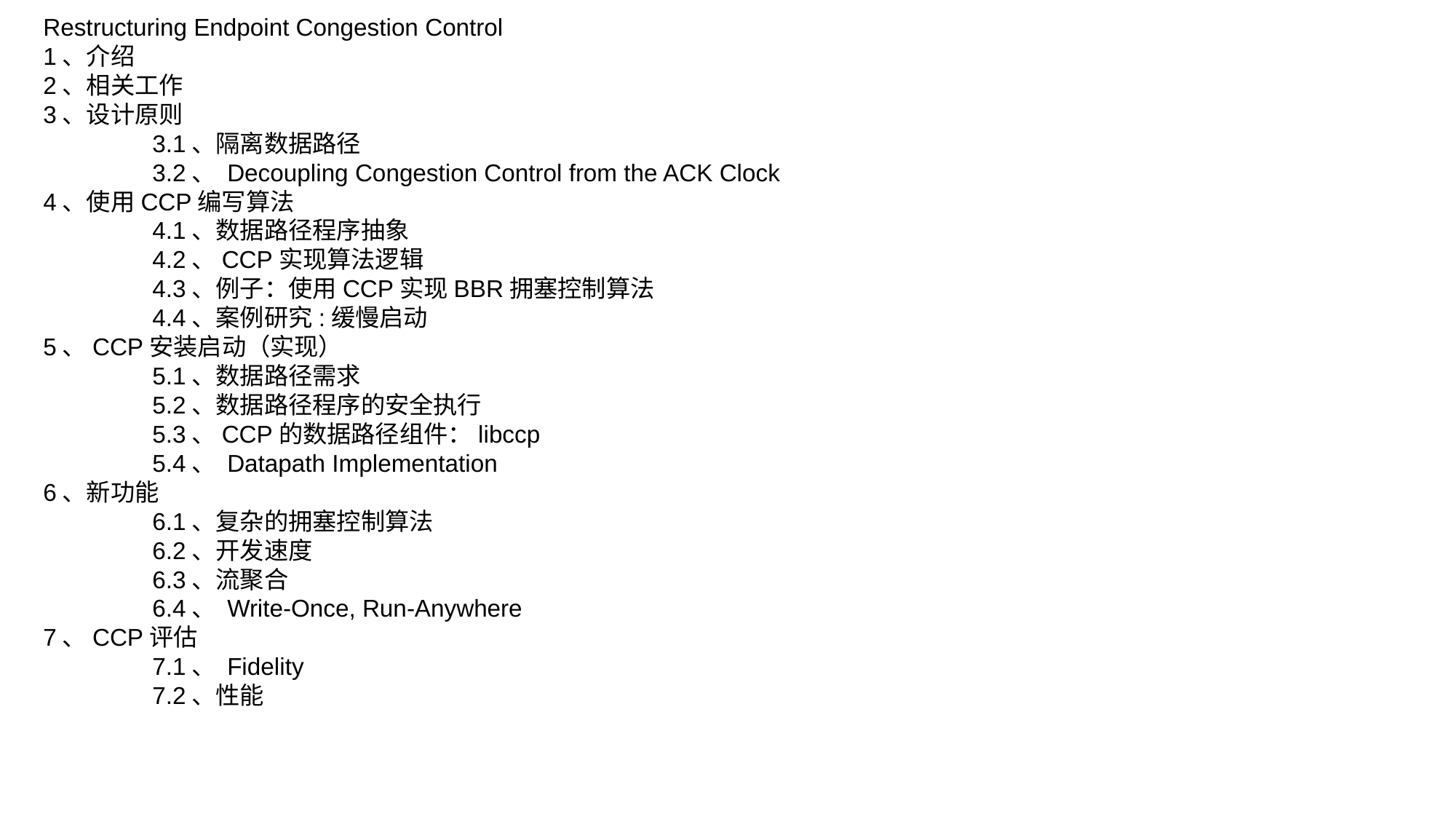

Restructuring Endpoint Congestion Control
1、介绍
2、相关工作
3、设计原则
	3.1、隔离数据路径
	3.2、 Decoupling Congestion Control from the ACK Clock
4、使用CCP编写算法
	4.1、数据路径程序抽象
	4.2、CCP实现算法逻辑
	4.3、例子：使用CCP实现BBR拥塞控制算法
	4.4、案例研究:缓慢启动
5、CCP安装启动（实现）
	5.1、数据路径需求
	5.2、数据路径程序的安全执行
	5.3、CCP的数据路径组件：libccp
	5.4、 Datapath Implementation
6、新功能
	6.1、复杂的拥塞控制算法
	6.2、开发速度
	6.3、流聚合
	6.4、 Write-Once, Run-Anywhere
7、CCP评估
	7.1、 Fidelity
	7.2、性能